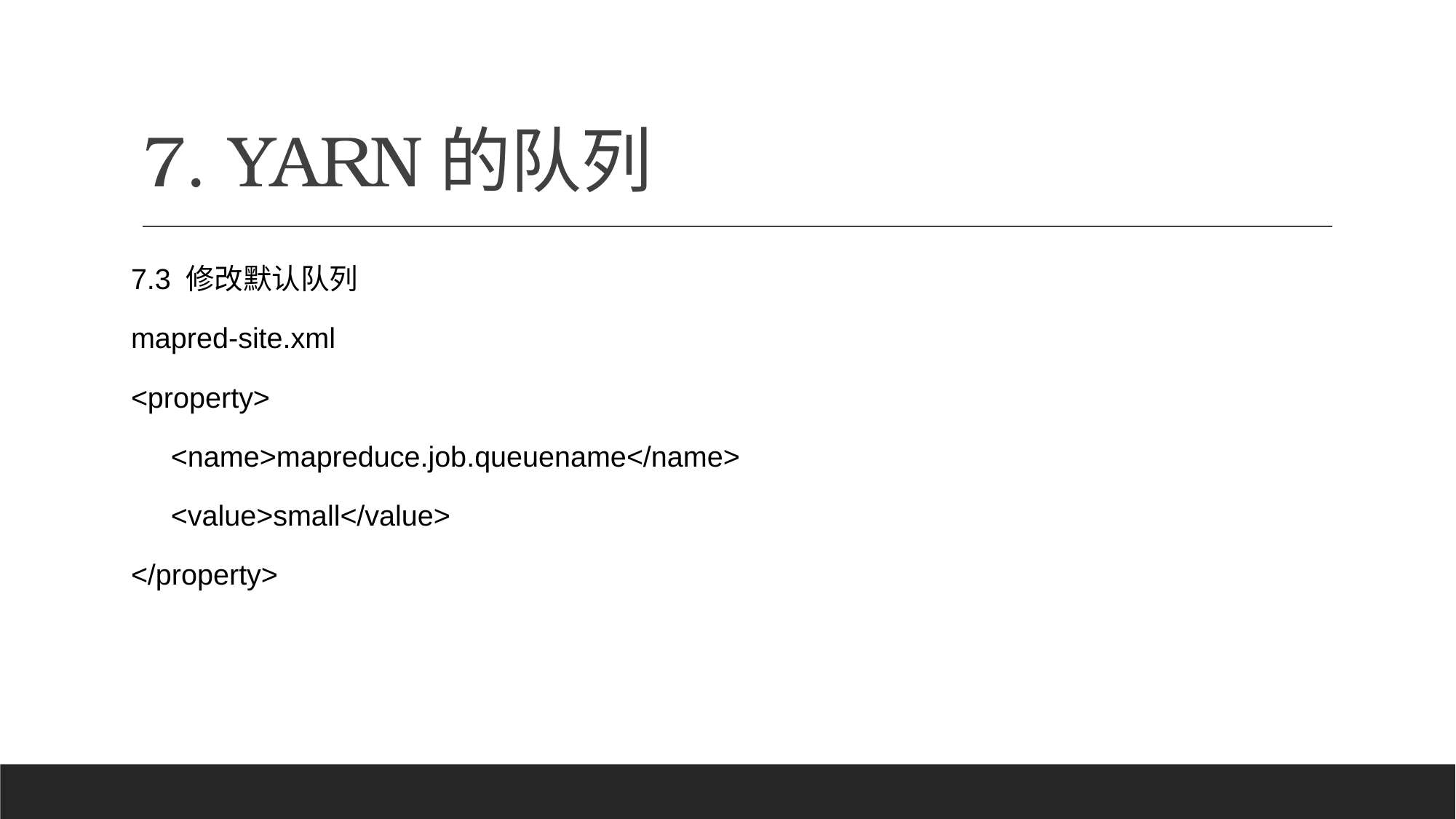

# 7. YARN的队列
7.3 修改默认队列
mapred-site.xml
<property>
     <name>mapreduce.job.queuename</name>
     <value>small</value>
</property>